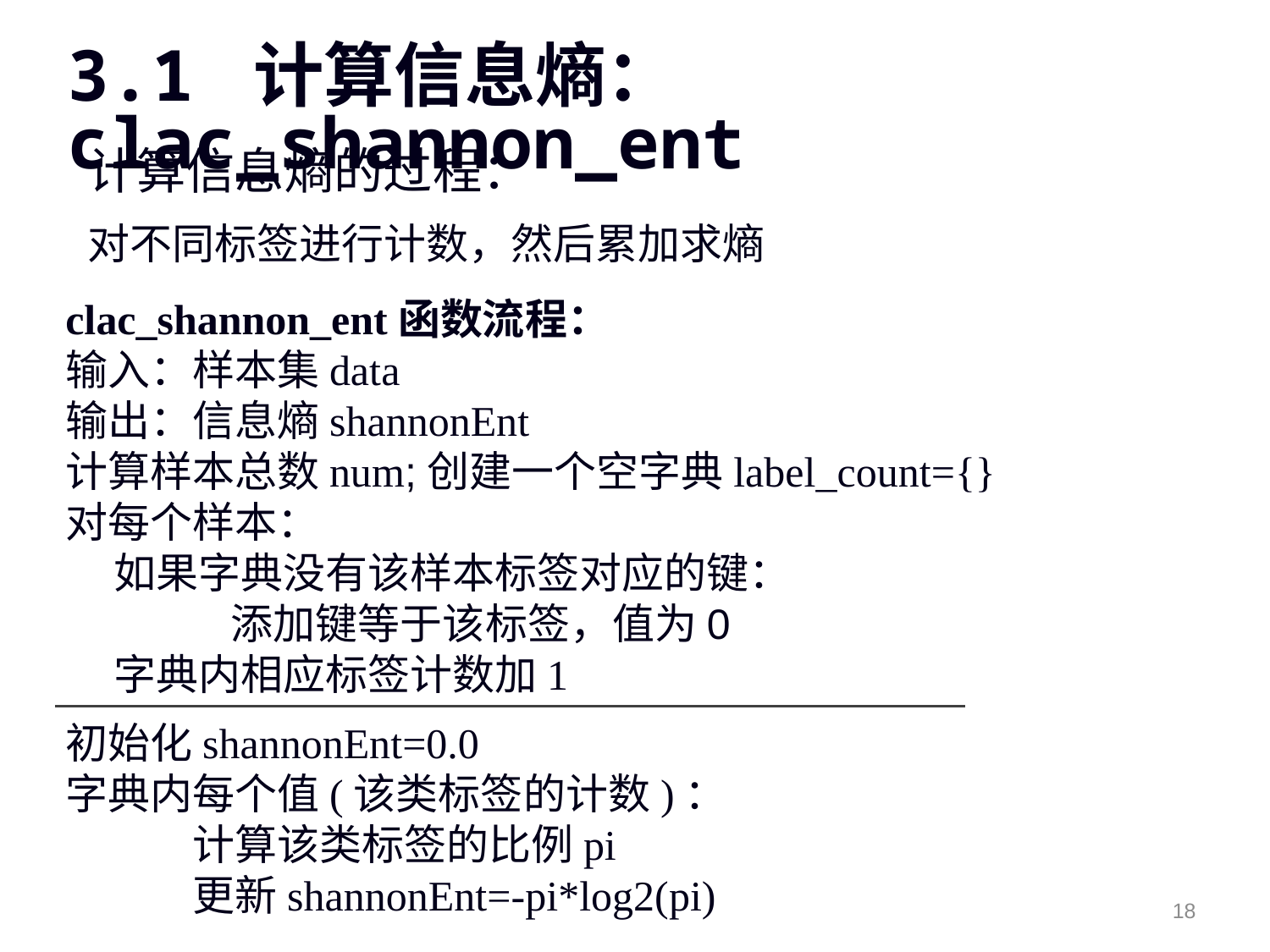

3.1 计算信息熵：clac_shannon_ent
计算信息熵的过程：
对不同标签进行计数，然后累加求熵
clac_shannon_ent函数流程：
输入：样本集data
输出：信息熵shannonEnt
计算样本总数num;创建一个空字典label_count={}
对每个样本：
    如果字典没有该样本标签对应的键：
	   添加键等于该标签，值为0
    字典内相应标签计数加1
初始化shannonEnt=0.0
字典内每个值(该类标签的计数)：
	计算该类标签的比例pi
	更新shannonEnt=-pi*log2(pi)